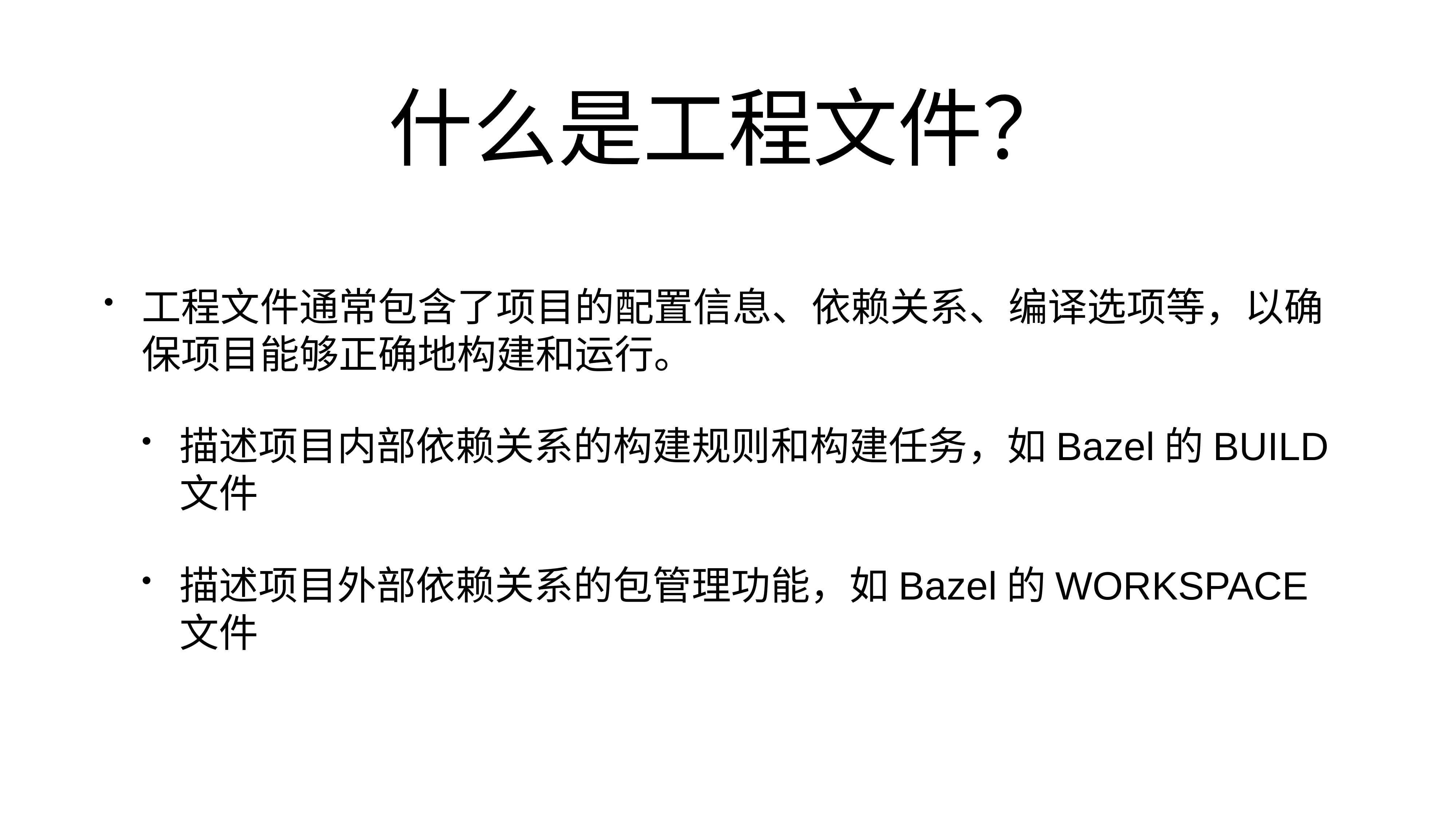

# 什么是工程文件？
工程文件通常包含了项目的配置信息、依赖关系、编译选项等，以确保项目能够正确地构建和运行。
描述项目内部依赖关系的构建规则和构建任务，如Bazel的BUILD文件
描述项目外部依赖关系的包管理功能，如Bazel的WORKSPACE文件